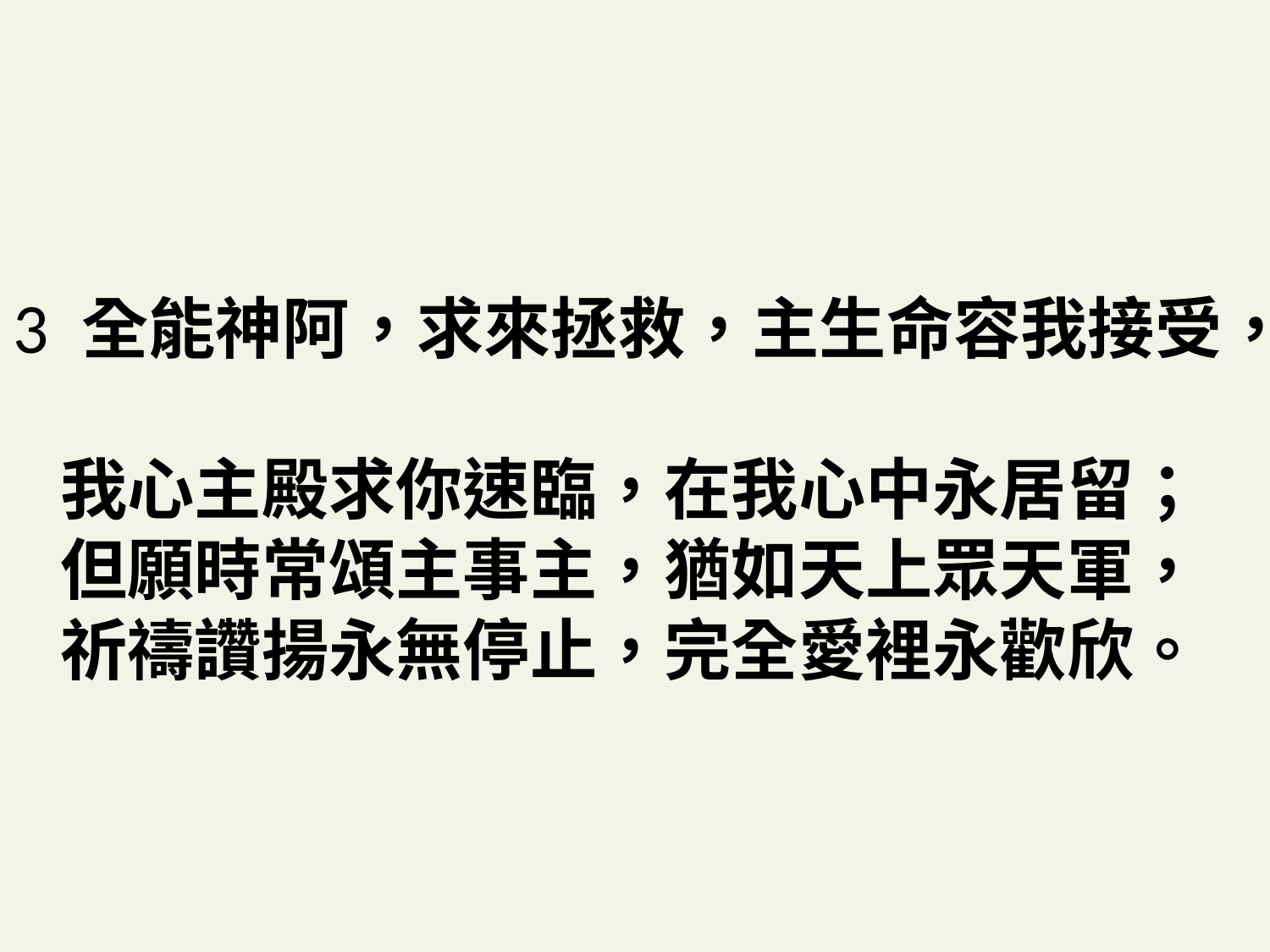

#
3 全能神阿，求來拯救，主生命容我接受，
我心主殿求你速臨，在我心中永居留；
但願時常頌主事主，猶如天上眾天軍，
祈禱讚揚永無停止，完全愛裡永歡欣。